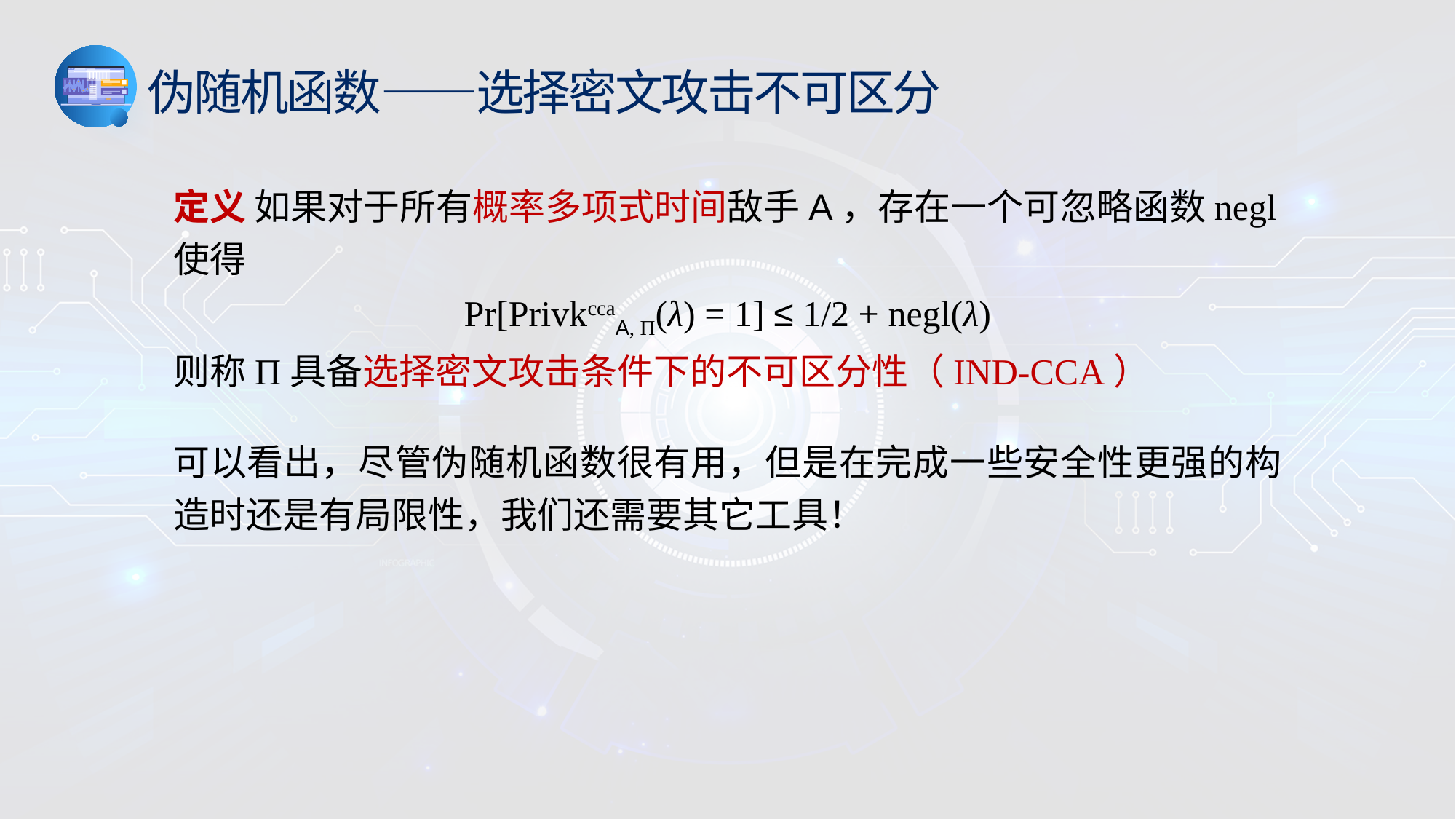

伪随机函数——选择密文攻击不可区分

定义 如果对于所有概率多项式时间敌手A，存在一个可忽略函数negl使得
Pr[PrivkccaA, Π(λ) = 1] ≤ 1/2 + negl(λ)
则称Π具备选择密文攻击条件下的不可区分性（IND-CCA）
可以看出，尽管伪随机函数很有用，但是在完成一些安全性更强的构造时还是有局限性，我们还需要其它工具！